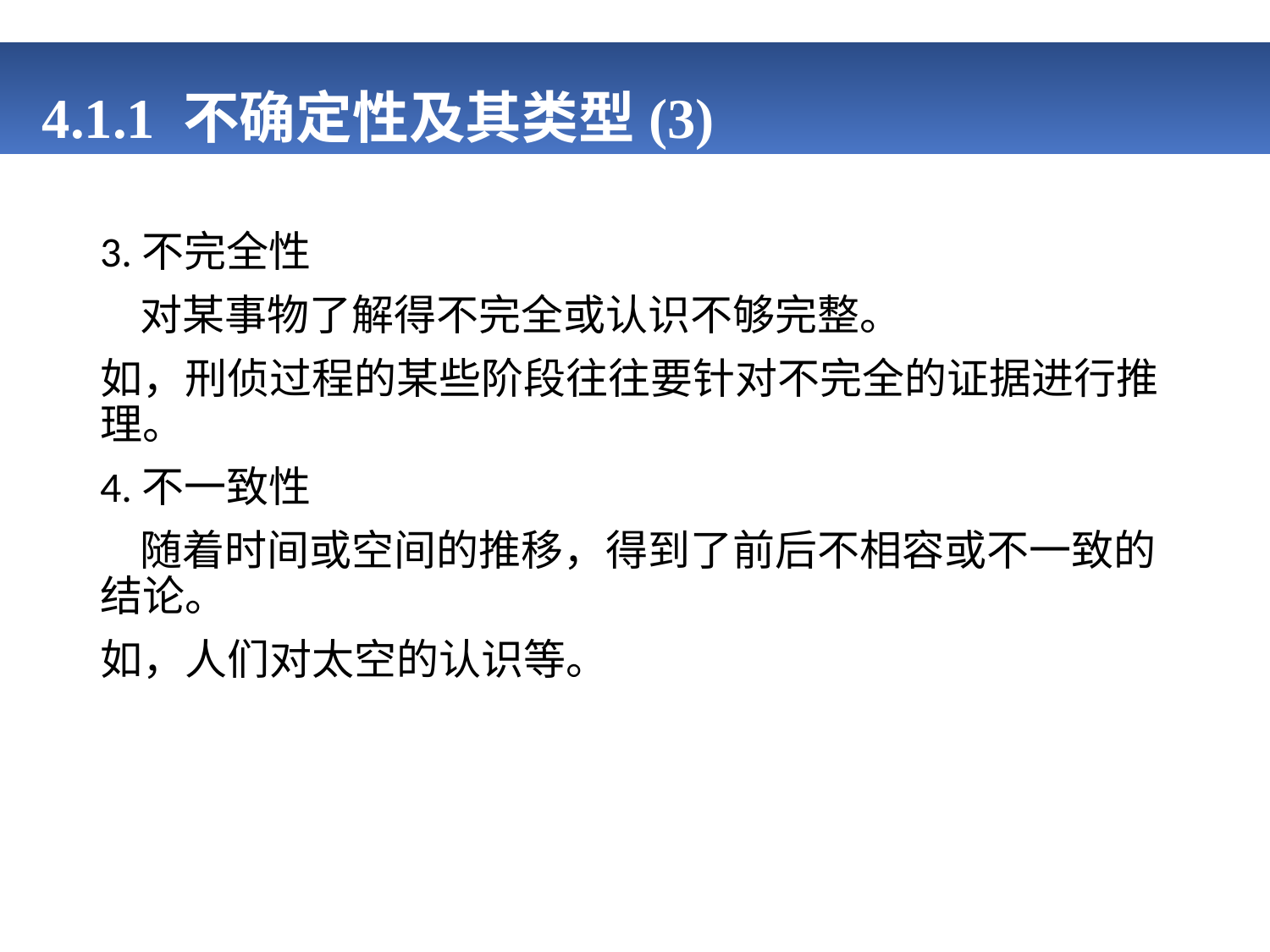

# 4.1.1 不确定性及其类型(3)
3.不完全性
    对某事物了解得不完全或认识不够完整。
如，刑侦过程的某些阶段往往要针对不完全的证据进行推理。
4.不一致性
    随着时间或空间的推移，得到了前后不相容或不一致的结论。
如，人们对太空的认识等。